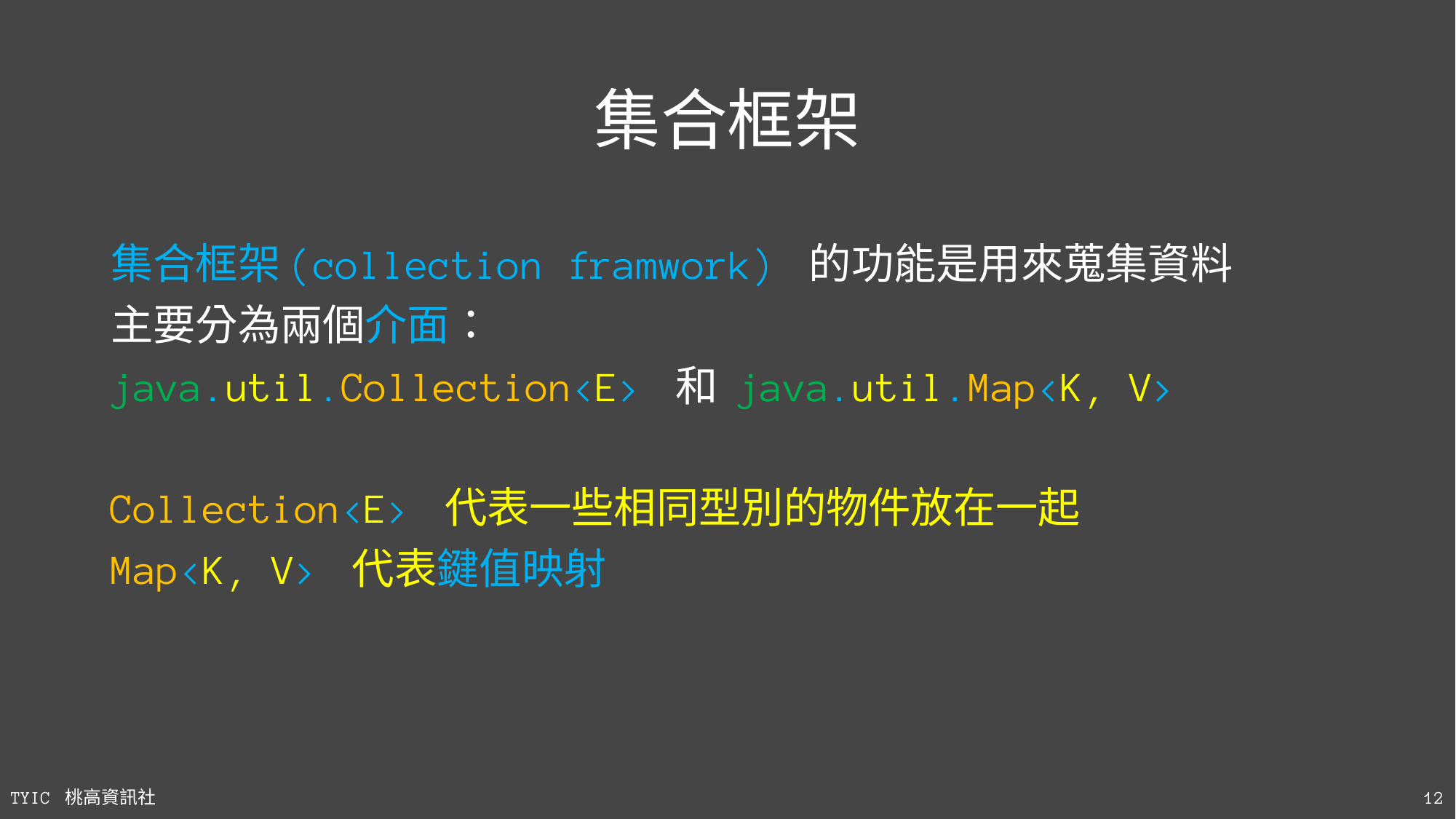

# 集合框架
集合框架(collection framwork) 的功能是用來蒐集資料
主要分為兩個介面：
java.util.Collection<E> 和 java.util.Map<K, V>

Collection<E> 代表一些相同型別的物件放在一起
Map<K, V> 代表鍵值映射